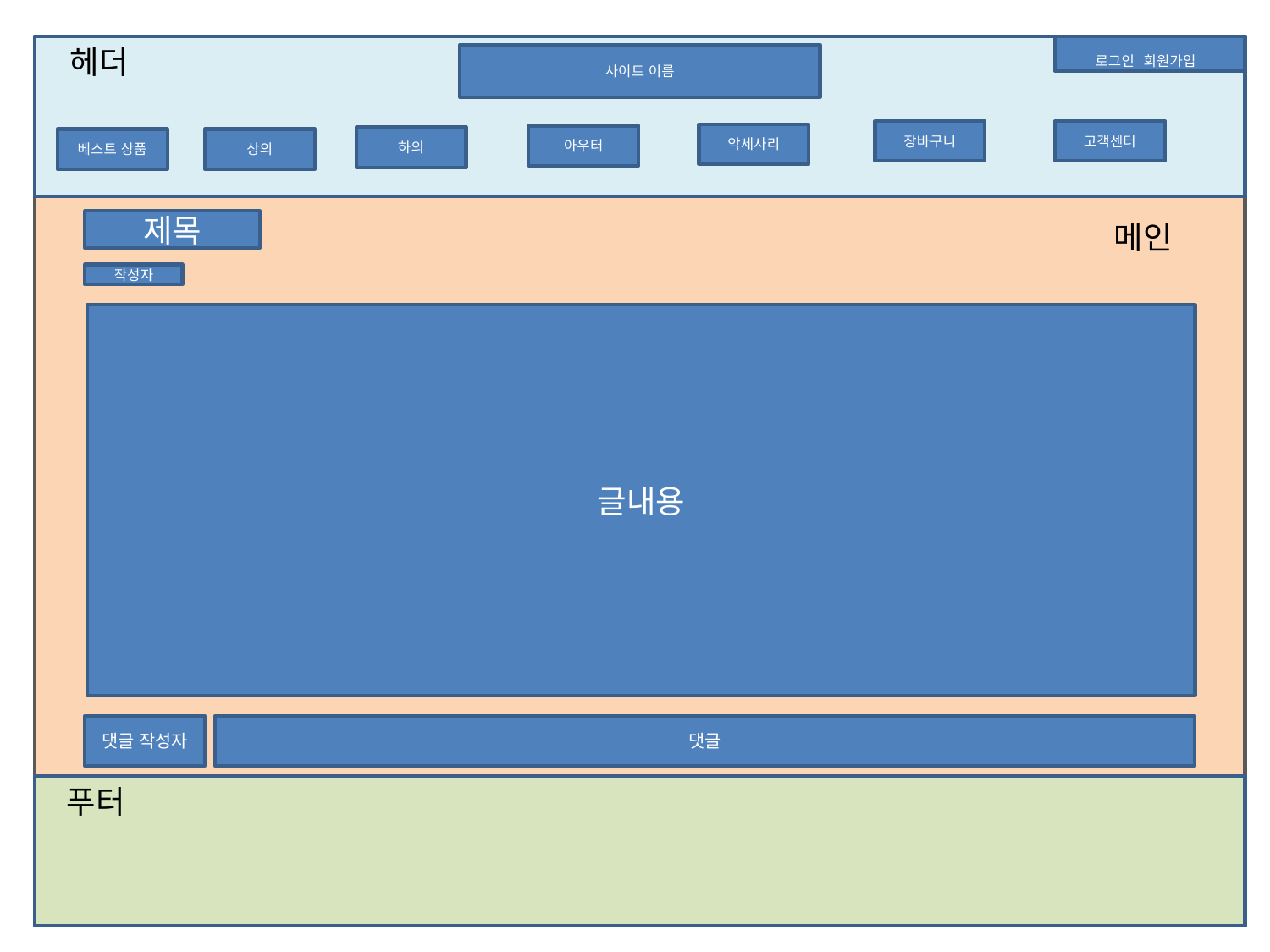

헤더
로그인 회원가입
사이트 이름
장바구니
고객센터
악세사리
아우터
하의
베스트 상품
상의

제목
메인
작성자
글내용
댓글 작성자
댓글

푸터